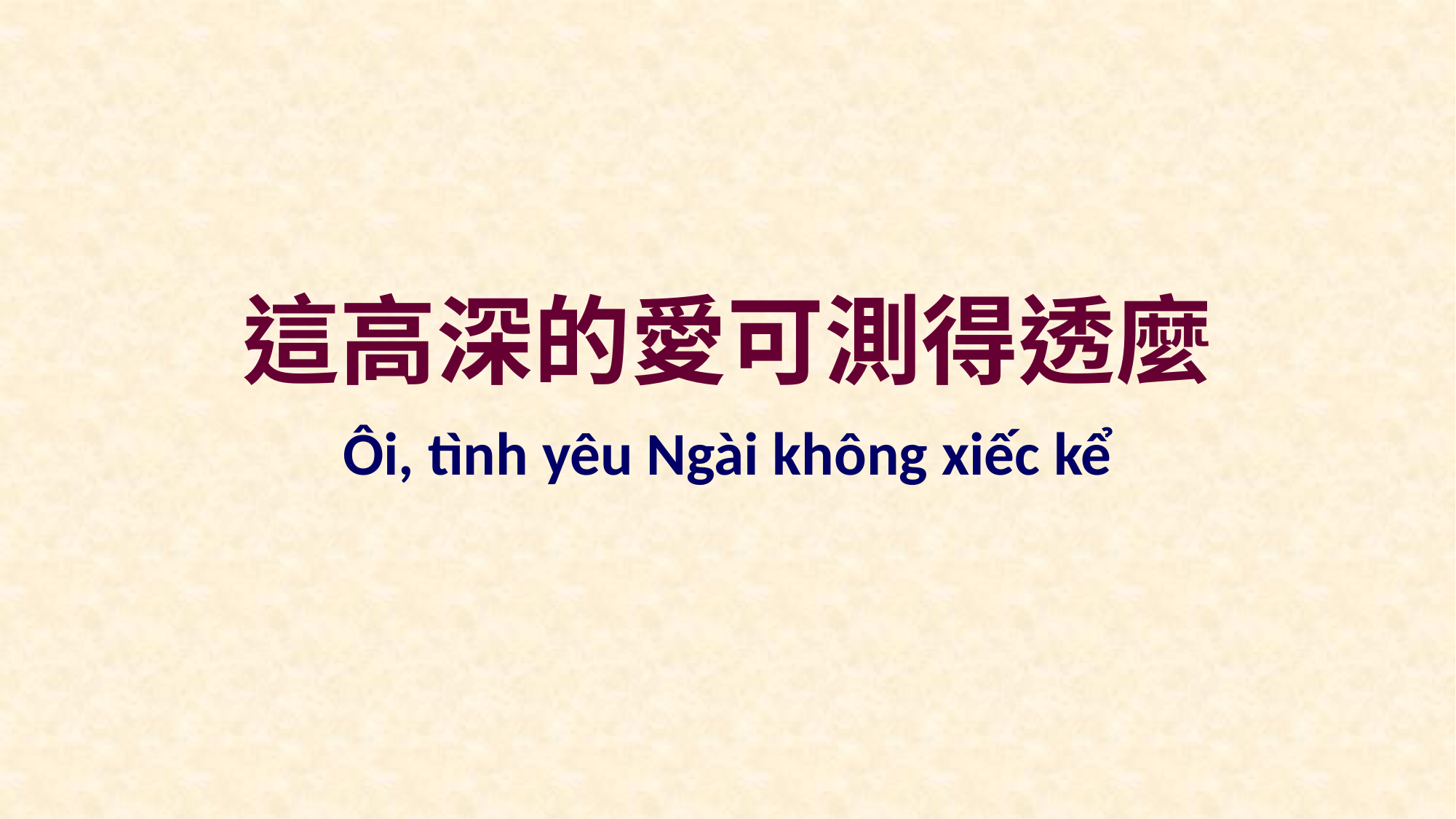

這高深的愛可測得透麼
Ôi, tình yêu Ngài không xiếc kể